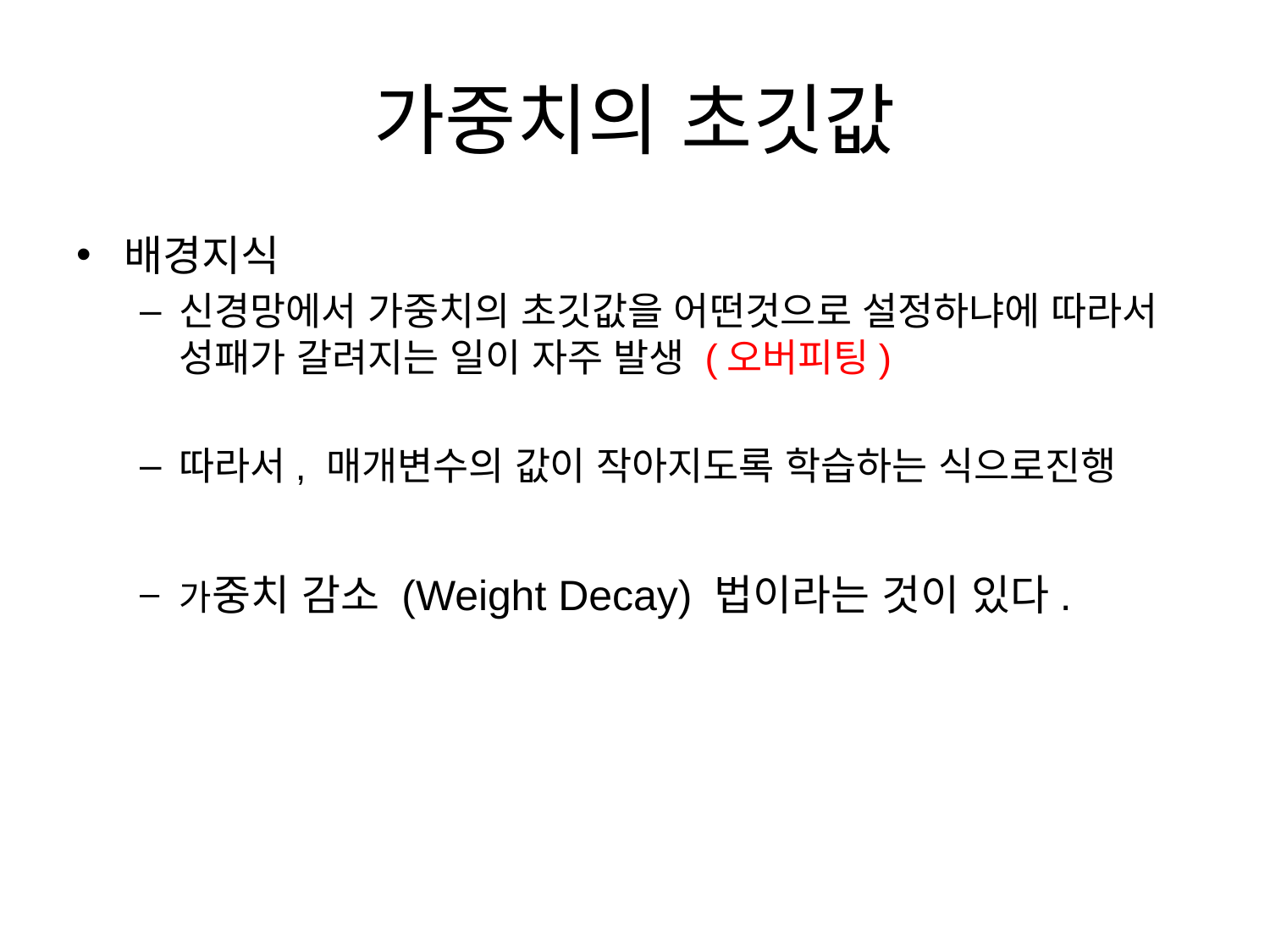

# 가중치의 초깃값
배경지식
신경망에서 가중치의 초깃값을 어떤것으로 설정하냐에 따라서 성패가 갈려지는 일이 자주 발생 (오버피팅)

따라서, 매개변수의 값이 작아지도록 학습하는 식으로진행

가중치 감소 (Weight Decay) 법이라는 것이 있다.